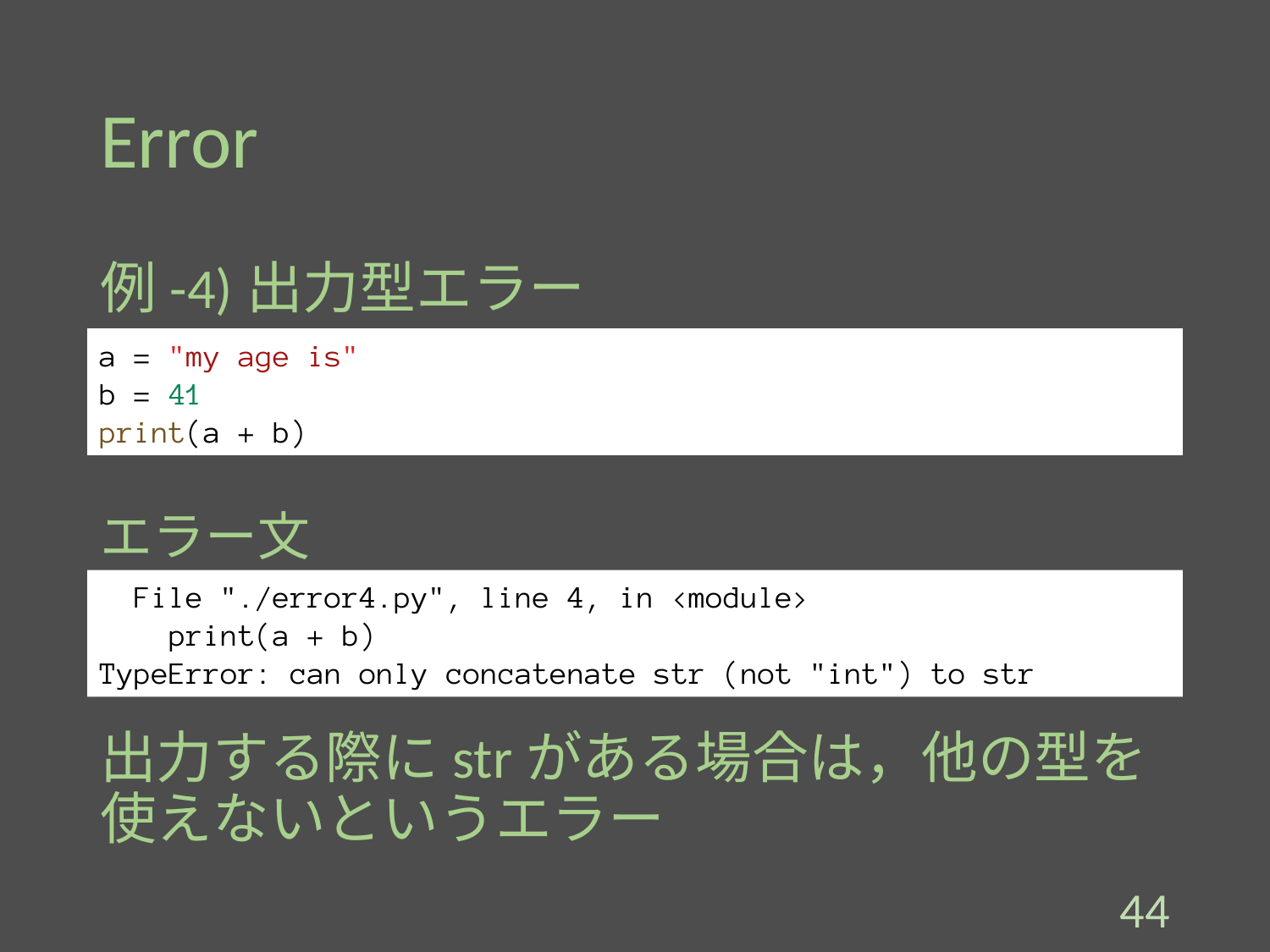

# Error
例-4)出力型エラー
a = "my age is"
b = 41
print(a + b)
エラー文

  File "./error4.py", line 4, in <module>
    print(a + b)
TypeError: can only concatenate str (not "int") to str
出力する際にstrがある場合は，他の型を使えないというエラー
44